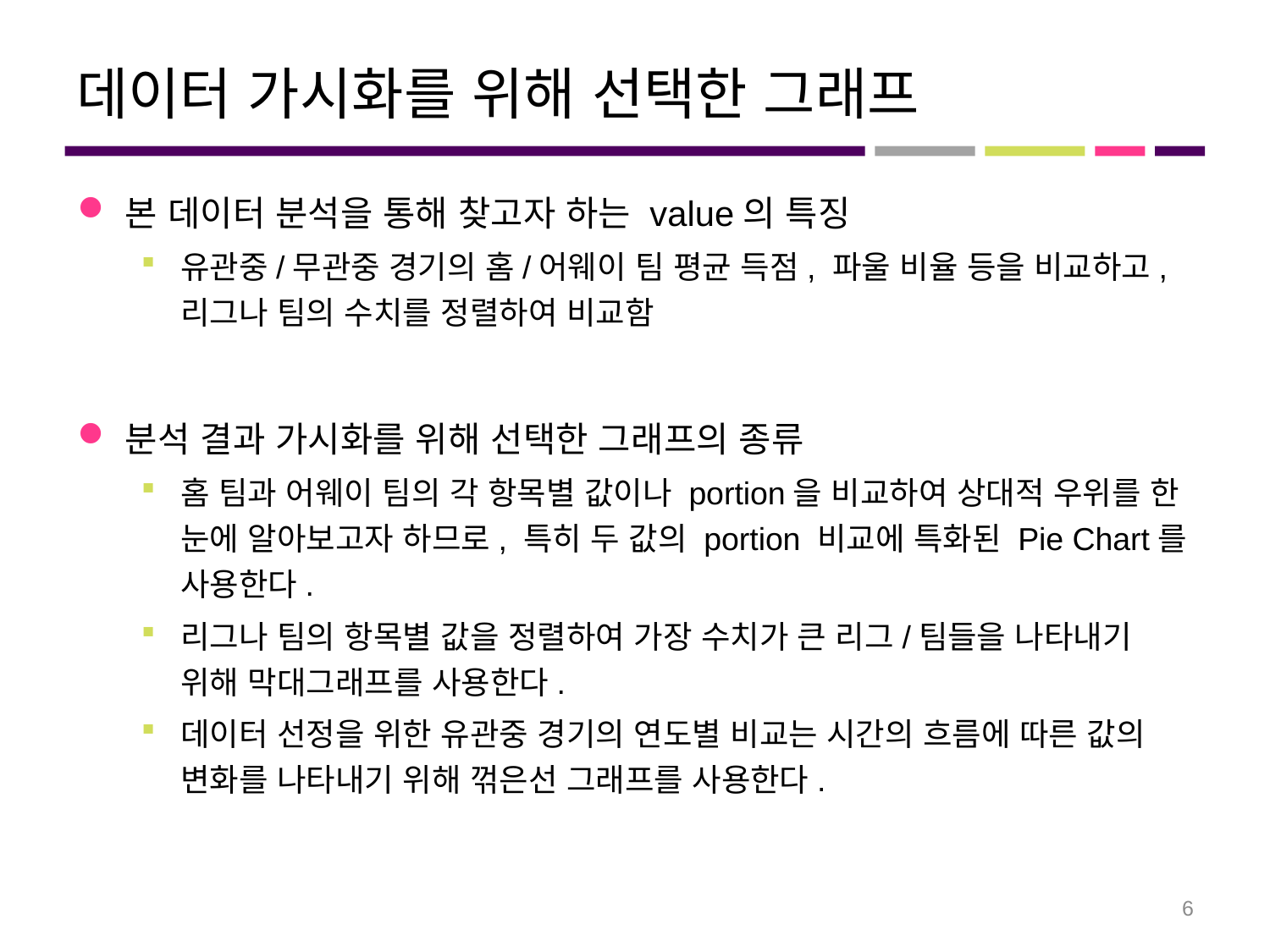

# 데이터 가시화를 위해 선택한 그래프
본 데이터 분석을 통해 찾고자 하는 value의 특징
유관중/무관중 경기의 홈/어웨이 팀 평균 득점, 파울 비율 등을 비교하고, 리그나 팀의 수치를 정렬하여 비교함

분석 결과 가시화를 위해 선택한 그래프의 종류
홈 팀과 어웨이 팀의 각 항목별 값이나 portion을 비교하여 상대적 우위를 한 눈에 알아보고자 하므로, 특히 두 값의 portion 비교에 특화된 Pie Chart를 사용한다.
리그나 팀의 항목별 값을 정렬하여 가장 수치가 큰 리그/팀들을 나타내기 위해 막대그래프를 사용한다.
데이터 선정을 위한 유관중 경기의 연도별 비교는 시간의 흐름에 따른 값의 변화를 나타내기 위해 꺾은선 그래프를 사용한다.
6